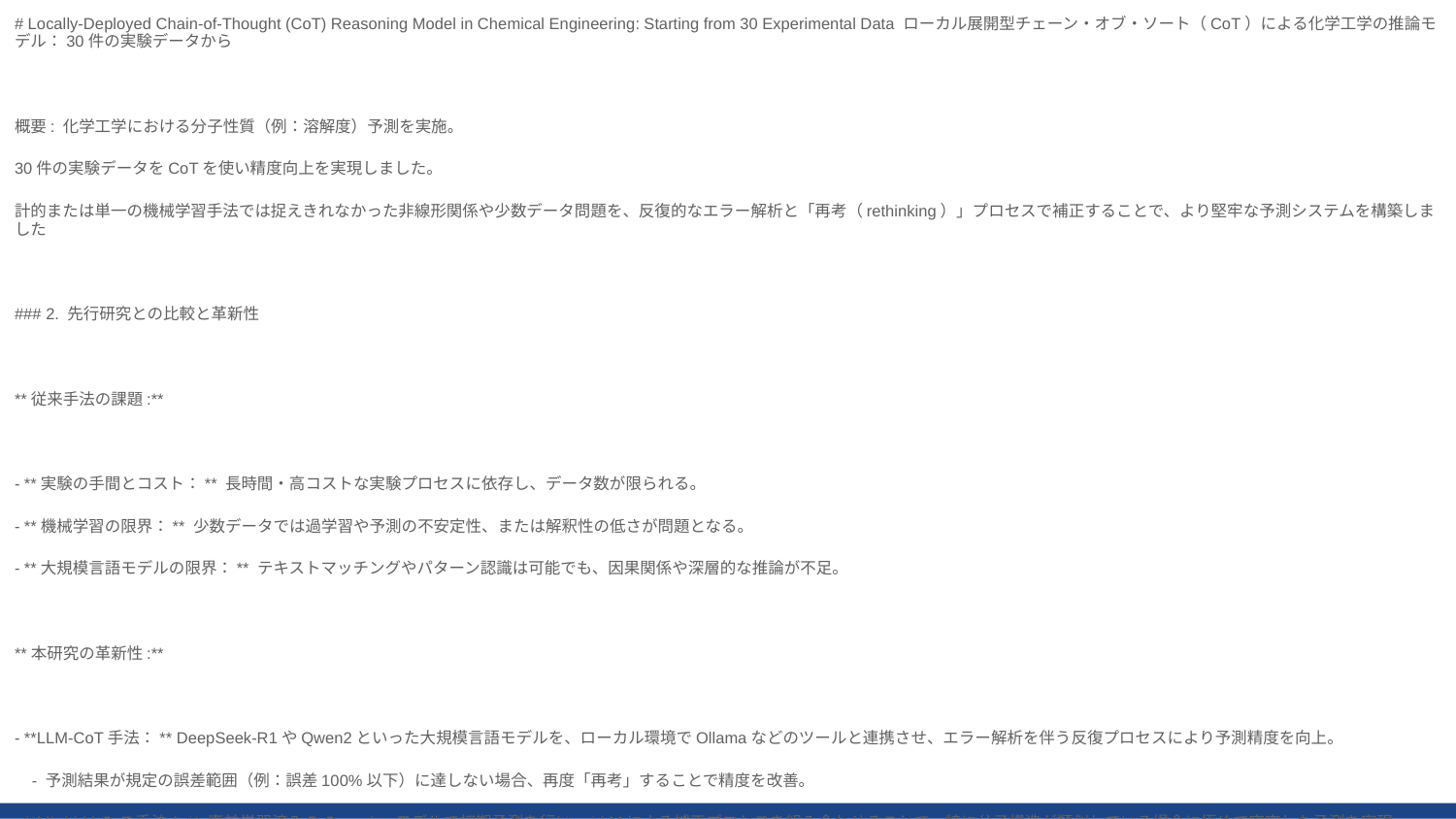

# Locally-Deployed Chain-of-Thought (CoT) Reasoning Model in Chemical Engineering: Starting from 30 Experimental Data ローカル展開型チェーン・オブ・ソート（CoT）による化学工学の推論モデル：30件の実験データから

概要: 化学工学における分子性質（例：溶解度）予測を実施。
30件の実験データをCoTを使い精度向上を実現しました。
計的または単一の機械学習手法では捉えきれなかった非線形関係や少数データ問題を、反復的なエラー解析と「再考（rethinking）」プロセスで補正することで、より堅牢な予測システムを構築しました

### 2. 先行研究との比較と革新性

**従来手法の課題:**

- **実験の手間とコスト：** 長時間・高コストな実験プロセスに依存し、データ数が限られる。
- **機械学習の限界：** 少数データでは過学習や予測の不安定性、または解釈性の低さが問題となる。
- **大規模言語モデルの限界：** テキストマッチングやパターン認識は可能でも、因果関係や深層的な推論が不足。

**本研究の革新性:**

- **LLM-CoT手法：** DeepSeek-R1やQwen2といった大規模言語モデルを、ローカル環境でOllamaなどのツールと連携させ、エラー解析を伴う反復プロセスにより予測精度を向上。
    - 予測結果が規定の誤差範囲（例：誤差100%以下）に達しない場合、再度「再考」することで精度を改善。
- **ML-LLM-CoT手法：** 事前学習済みのGaussianモデルで初期予測を行い、LLMによる補正プロセスを組み合わせることで、特に分子構造が類似している場合に極めて安定した予測を実現。
    - 反復回数や「再考」回数が大幅に減少し、効率的な計算資源の利用を可能にしている。

これらの手法は、従来の単独アプローチが持つデータ不足や非線形性の問題を解決し、精度・効率・解釈性の三拍子を実現する点で大きな革新となっています。

---

### 3. 論文で説明している技術や手法の詳細

### (1) チェーン・オブ・ソート（CoT）の基本概念

- **基本原理：**
    - 30件の既知データから未知の分子の性質（溶解度など）を予測する際、初回の予測が誤差基準に達しない場合、エラー解析を行い「再考」プロセスを通じてモデルを改善。
    - 予測と実測値の偏差を評価し、誤差が大きい場合は再度特徴量計算やモデル補正を行う。
- **再考（rethinking）のフロー:**
    1. 30件の既知データをもとに初期予測を実施。
    2. 予測誤差が基準（例：100%以下）に収まらなければ、エラー解析を実施。
    3. エラー要因を特定し、モデルに再学習・補正のプロンプトを生成。
    4. 再度予測を行い、最終的な予測精度を向上。

### (2) LLM-CoT手法の詳細

- **使用モデル:**
    - **DeepSeek-R1:14b:** 高次の相関関係を抽出し、複雑な分子間の関係を理解するために用いられる。
    - **Qwen2:7b:** 多様な言語タスクに対する対応力が高く、エラー解析や補正プロセスに利用される。
- **実装上の工夫:**
    - 各予測に対して「再考」が必要なポイントを抽出し、反復回数を記録・分析することで、予測プロセスの効率化を図っている。
    - フロー図（Figure 1～Figure 4）に示すように、分子ごとのエラー分布と再考回数を可視化することで、どのモデルがどのようなケースで優位性を持つかが明確にされている。

### (3) ML-LLM-CoT手法の詳細

- **初期予測:**
    - **Gaussianモデル:** 分子記述子（Molecular Weight、LogP、TPSAなど）と実験データから、初期の溶解度予測を実施。
    - **特徴:** 少数データに対する安定性と、統計的な不確実性の評価に優れる。
- **補正プロセス:**
    - Gaussianモデルの予測結果に対し、LLMがエラー解析を行い、必要な場合のみ補正プロンプトを生成。
    - この二段階のアプローチにより、異なる分子構造に対しても高い予測精度が得られる。
    - 実験結果（Tables 3,4）では、分子構造が類似の場合と異なる場合での成功率・平均誤差の差異が確認され、ML-LLM-CoTの有効性が示されている。

### (4) 実験結果と解析

- **データセット:**
    - 初期の30件のデータを基に、未知の20件（類似構造・非類似構造）を予測対象とした。
- **評価指標:**
    - **予測誤差:** 100%以下を目安とし、誤差が大きい場合の再考回数を評価。
    - **成功率:** 溶解度の判断が実験値と一致する件数。
- **結果の特徴:**
    - LLM-CoTと比較して、ML-LLM-CoTは再考回数が大幅に少なく（再考ポイント2件、総再考回数4回）、効率的に予測誤差を低減。
    - 分子構造が異なる場合でも、ML-LLM-CoTは予測誤差の平均値が低く、成功率も高い。

---

### 4. 使用用途

本研究の手法は、以下の用途において大いに役立ちます。

- **分子性質の迅速予測:** 少量の実験データから、化学物質の溶解度や反応性といった性質を迅速かつ高精度に予測できる。
- **プロセス最適化:** 化学反応や物質移動（質量移動、熱移動、運動量移動）の最適条件を見極め、効率的なプロセス設計に貢献。
- **コスト削減:** 実験回数の削減と、計算資源の効率的利用によって、研究開発費用の低減が期待できる。
- **エラー解析によるモデル改善:** 反復的な再考プロセスにより、予測モデルの改善ポイントが明確になり、将来的な大規模モデルへの展開やファインチューニングの基盤となる。

---

### 5. 次に読むべき論文（参考文献より）

添付ファイル内の参考文献の中から、以下の論文を特に推奨します。

1. **DeepSeek DeepSeek Large Language Model (2023)**詳細は [https://www.deepseek.com/](https://www.deepseek.com/)
2. **Zhang et al. “DeepSeek-R1: Incentivizing Reasoning Capability in LLMs via Reinforcement Learning”**Advances in Neural Information Processing Systems, 2023.
3. **Zhou et al. “Sequence-Engineering Polyethylene–Polypropylene Copolymers with High Thermal Conductivity Using a Molecular-Dynamics-Based Genetic Algorithm”**Journal of Chemical Theory and Computation, 2021.
4. **Wu & Zhou “Structural Coarse-Graining via Multiobjective Optimization with Differentiable Simulation”**Journal of Chemical Theory and Computation, 2024.
5. **Zhou et al. “Compatibilization Efficiency of Graft Copolymers in Incompatible Polymer Blends: Dissipative Particle Dynamics Simulations Combined with Machine Learning”**Macromolecules, 2022.
6. **Li et al. “CodeI/O: Condensing Reasoning Patterns via Code Input-Output Prediction”**2025, 詳細は [https://arxiv.org/abs/2502.07316](https://arxiv.org/abs/2502.07316)